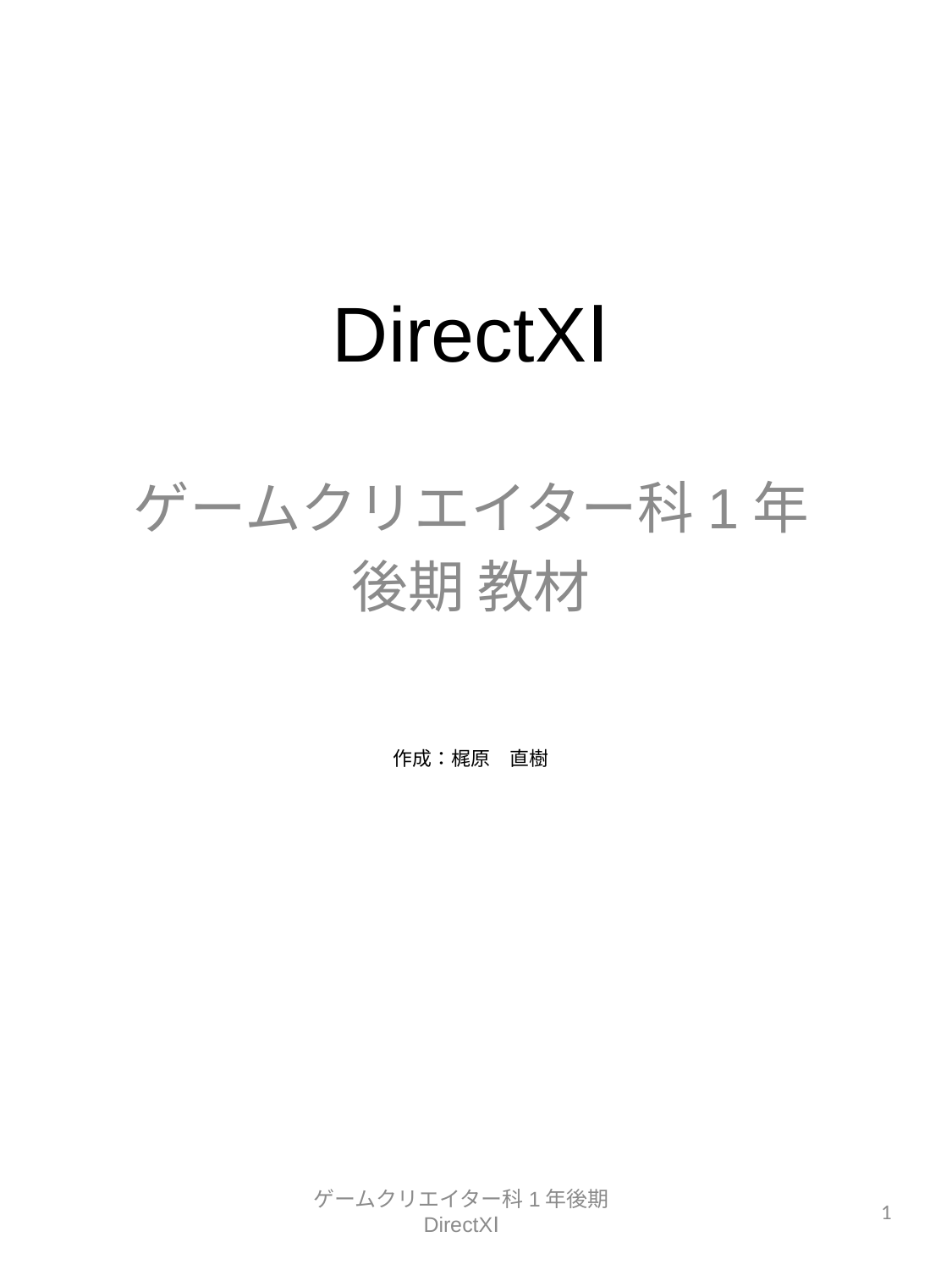

# DirectXⅠ
ゲームクリエイター科1年
後期 教材
作成：梶原　直樹
ゲームクリエイター科1年後期 DirectXⅠ
1